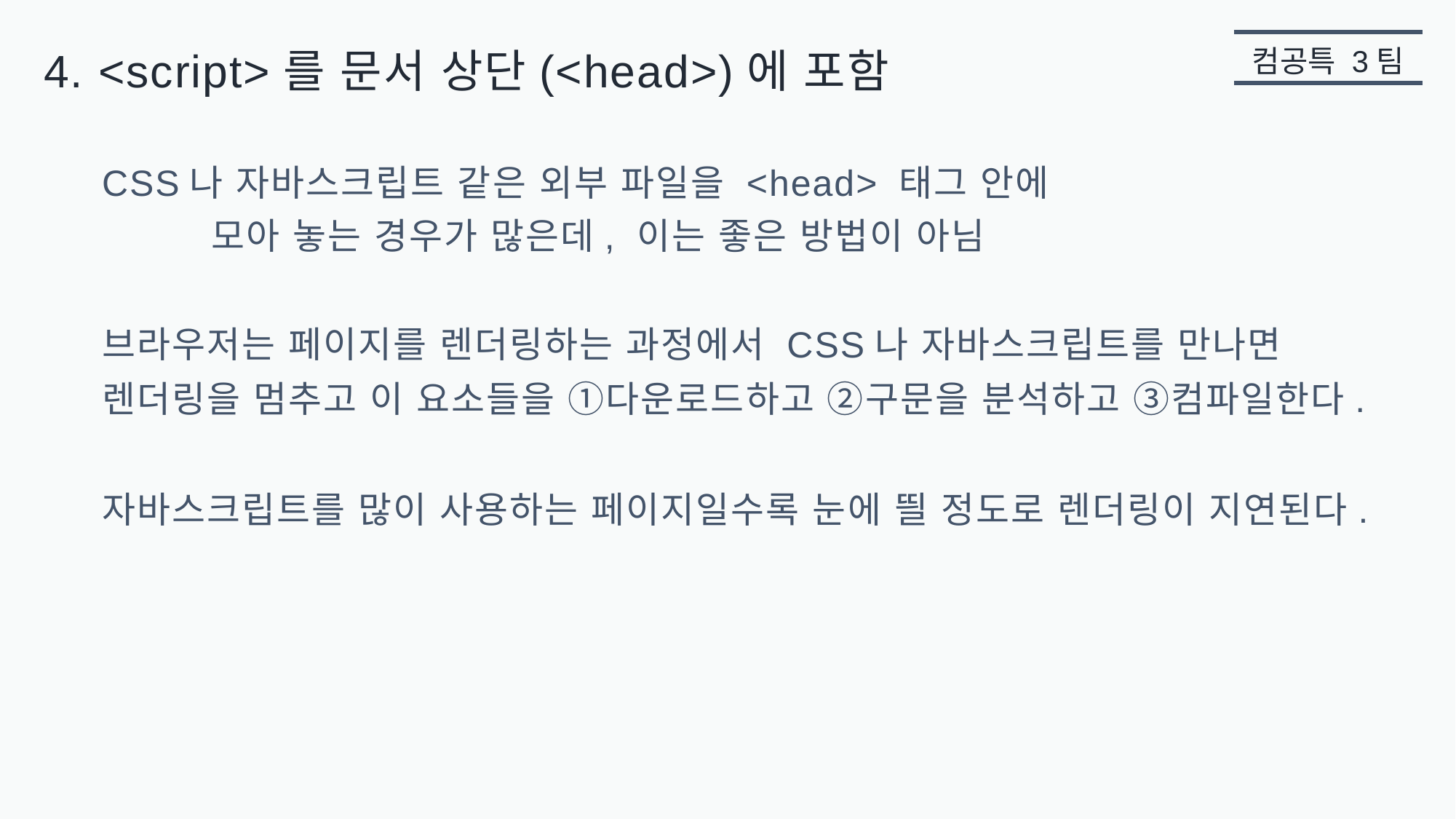

4. <script>를 문서 상단(<head>)에 포함
컴공특 3팀
CSS나 자바스크립트 같은 외부 파일을 <head> 태그 안에
	모아 놓는 경우가 많은데, 이는 좋은 방법이 아님
브라우저는 페이지를 렌더링하는 과정에서 CSS나 자바스크립트를 만나면
렌더링을 멈추고 이 요소들을 ①다운로드하고 ②구문을 분석하고 ③컴파일한다.
자바스크립트를 많이 사용하는 페이지일수록 눈에 띌 정도로 렌더링이 지연된다.